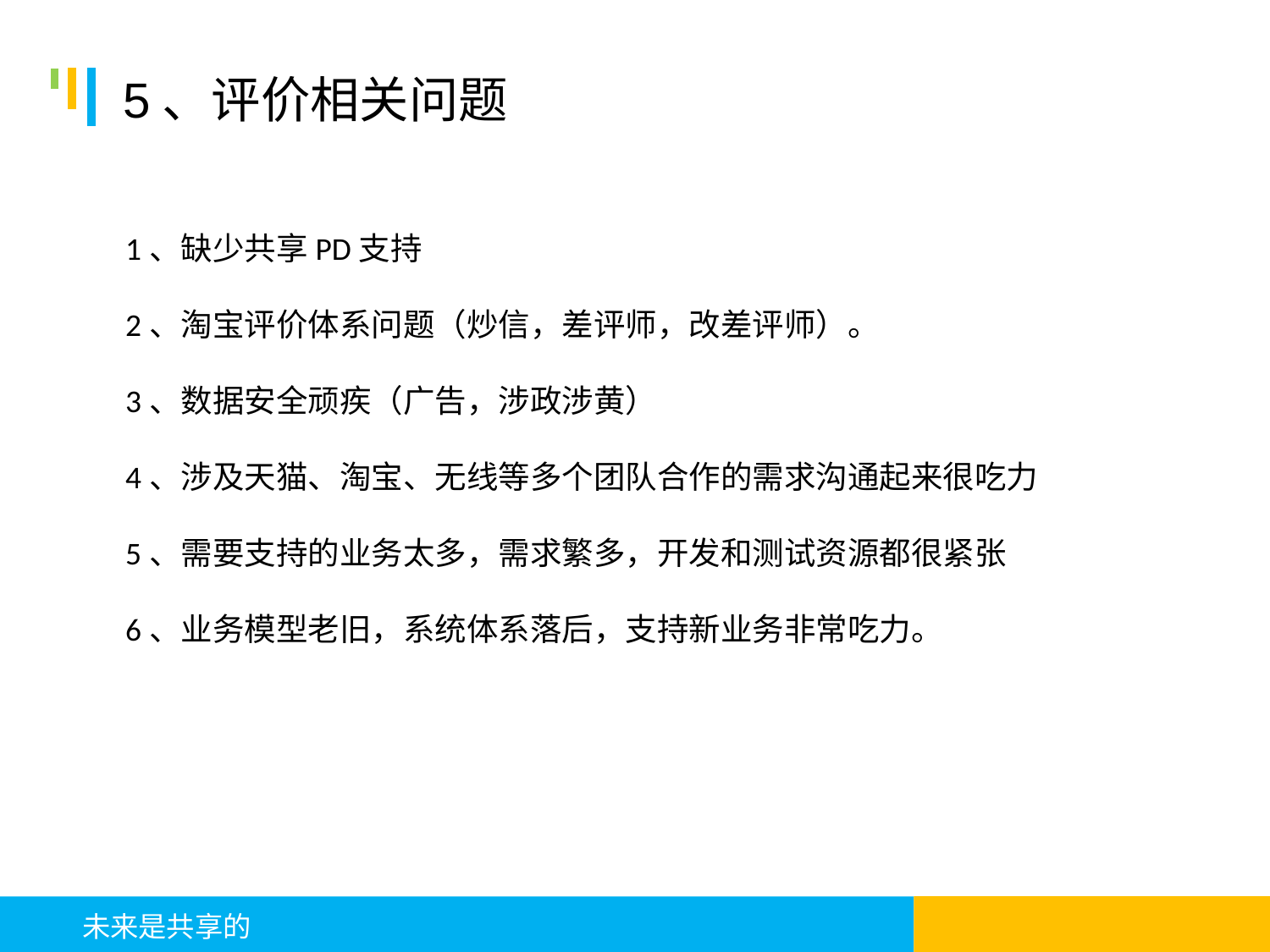

# 5、评价相关问题

1、缺少共享PD支持

2、淘宝评价体系问题（炒信，差评师，改差评师）。

3、数据安全顽疾（广告，涉政涉黄）

4、涉及天猫、淘宝、无线等多个团队合作的需求沟通起来很吃力

5、需要支持的业务太多，需求繁多，开发和测试资源都很紧张

6、业务模型老旧，系统体系落后，支持新业务非常吃力。

            未来是共享的